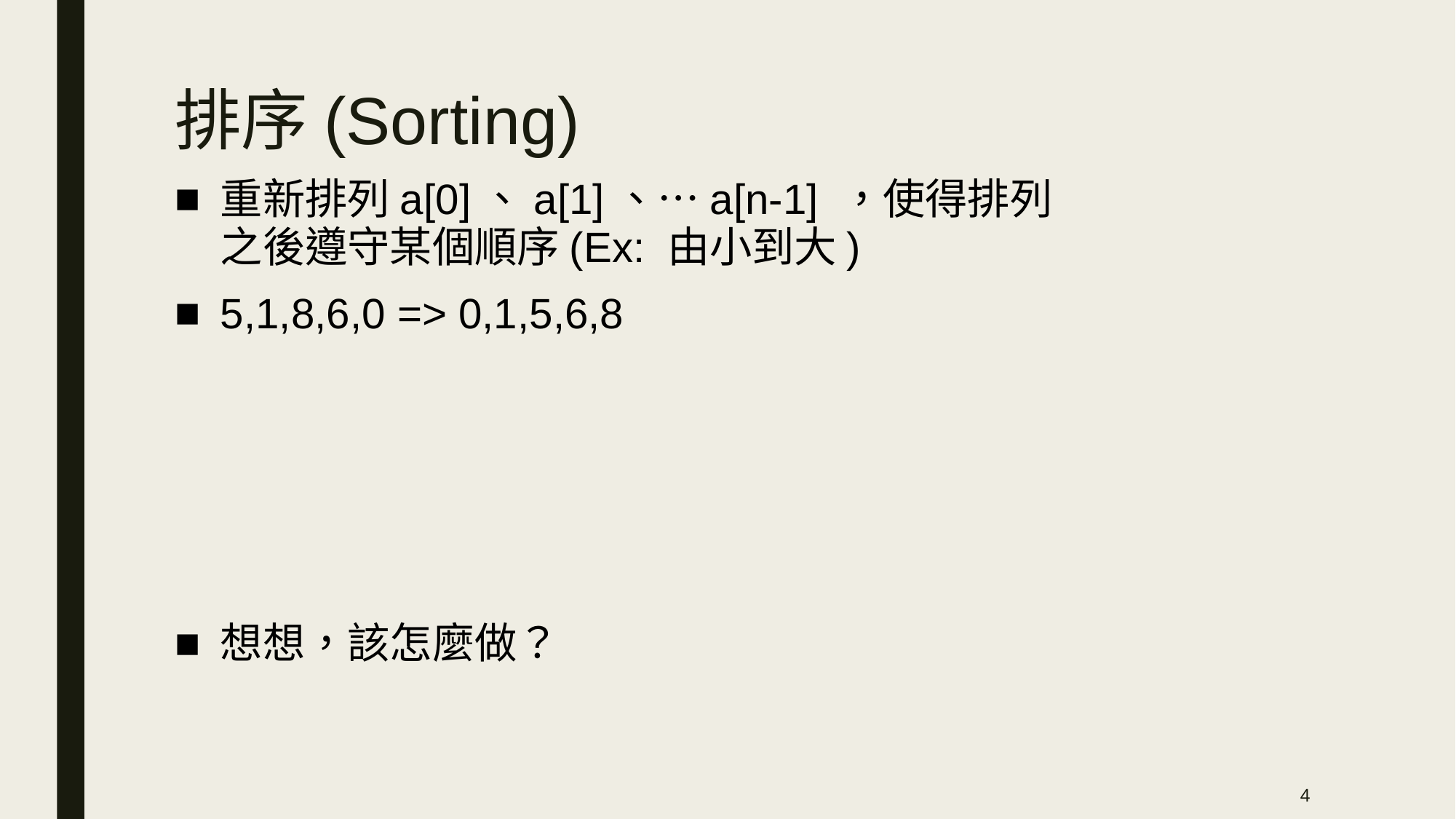

# 排序(Sorting)
重新排列a[0]、a[1]、…a[n-1] ，使得排列之後遵守某個順序(Ex: 由小到大)
5,1,8,6,0 => 0,1,5,6,8

想想，該怎麼做？

4